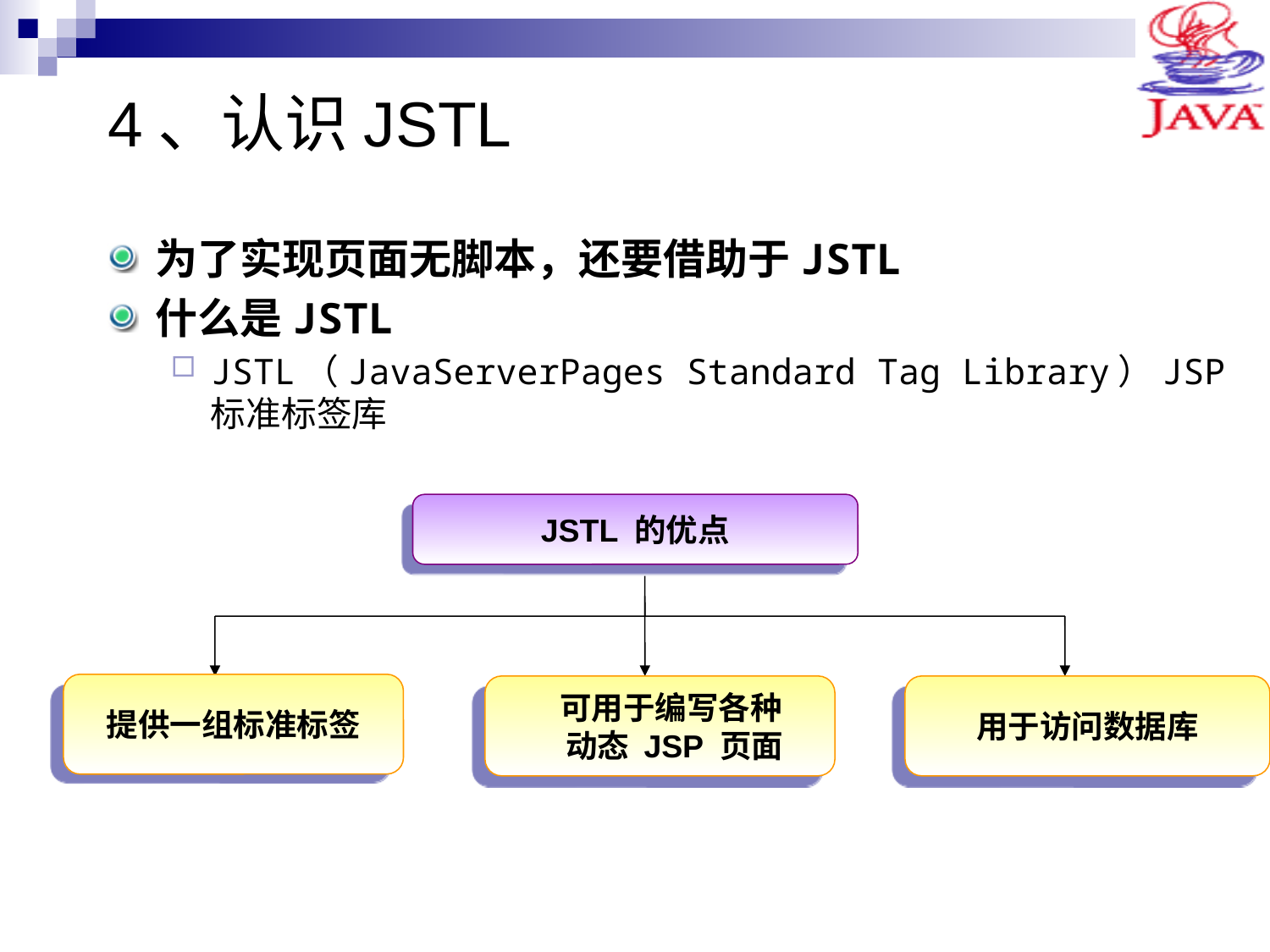

# 4、认识JSTL
为了实现页面无脚本，还要借助于JSTL
什么是JSTL
JSTL（JavaServerPages Standard Tag Library）JSP标准标签库
JSTL 的优点

提供一组标准标签
  可用于编写各种
   动态 JSP 页面
用于访问数据库